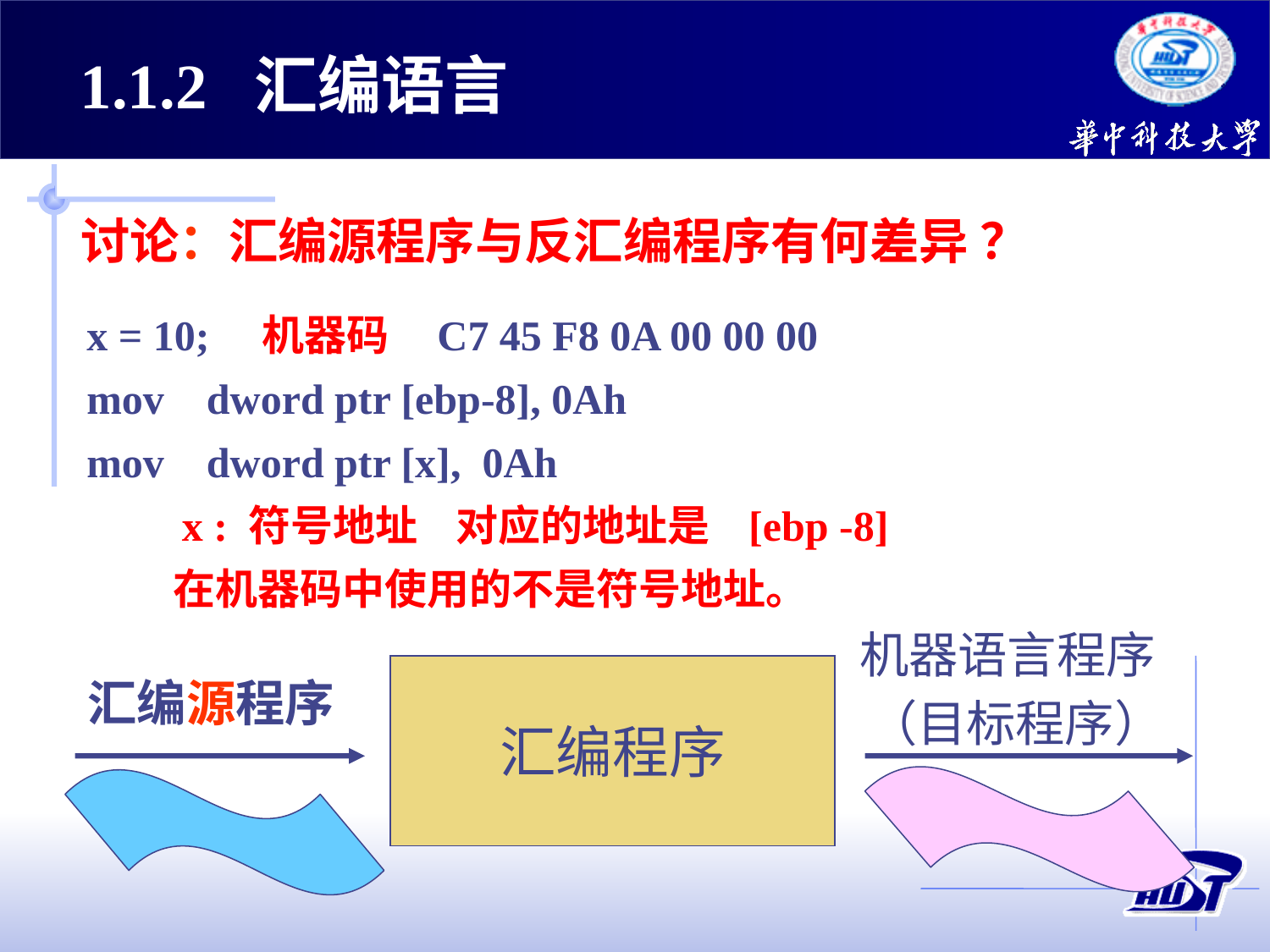

1.1.2  汇编语言
讨论：汇编源程序与反汇编程序有何差异 ？
x = 10;    机器码    C7 45 F8 0A 00 00 00
mov    dword ptr [ebp-8], 0Ah
mov    dword ptr [x],  0Ah
         x : 符号地址    对应的地址是   [ebp -8]
        在机器码中使用的不是符号地址。
机器语言程序
汇编程序
汇编源程序
（目标程序）